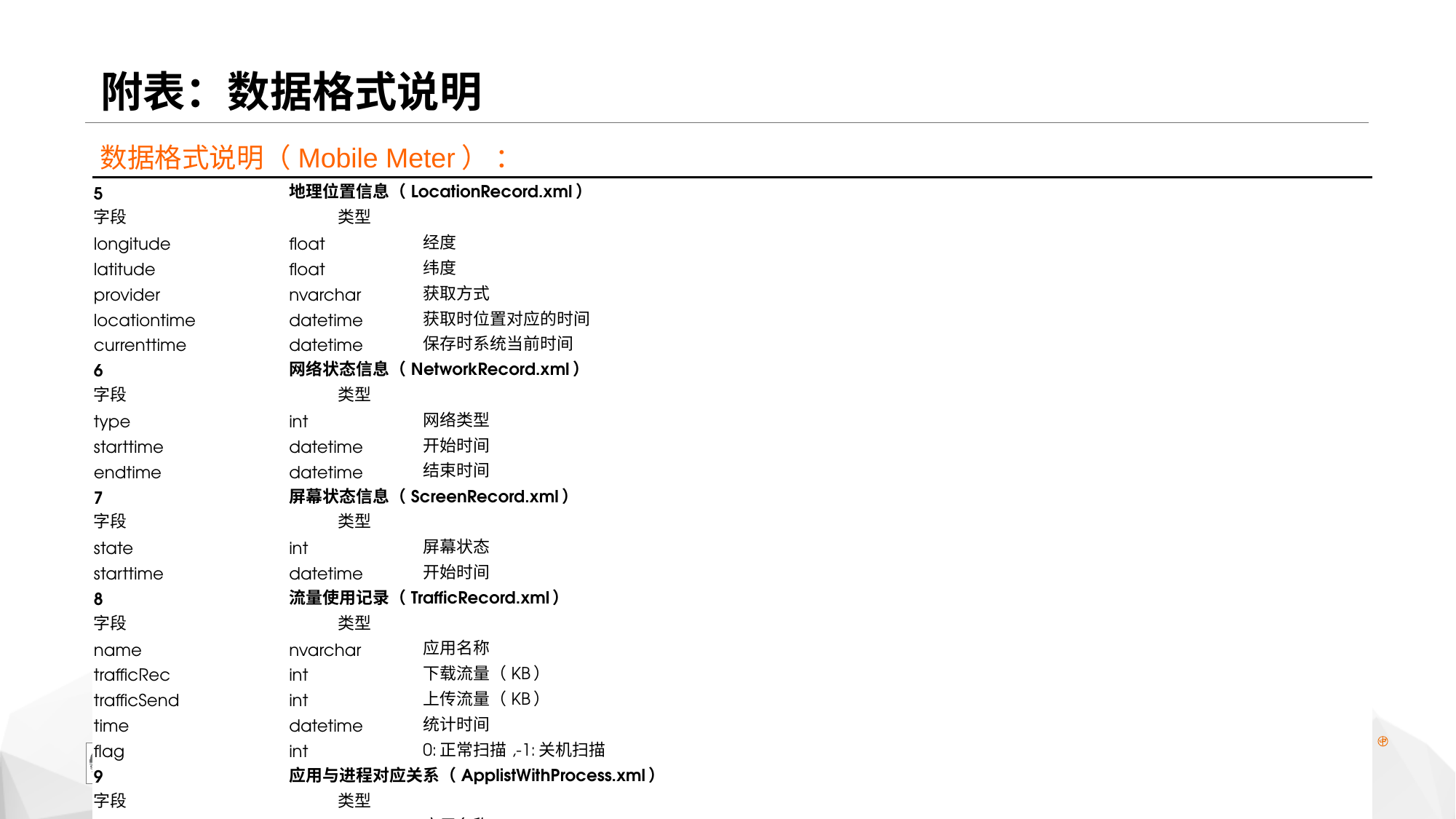

# 附表：数据格式说明
数据格式说明（Mobile Meter） ：
| 5 | 地理位置信息（LocationRecord.xml） |  |
| --- | --- | --- |
| 字段 | 类型 |  |
| longitude | float | 经度 |
| latitude | float | 纬度 |
| provider | nvarchar | 获取方式 |
| locationtime | datetime | 获取时位置对应的时间 |
| currenttime | datetime | 保存时系统当前时间 |
| 6 | 网络状态信息（NetworkRecord.xml） |  |
| 字段 | 类型 |  |
| type | int | 网络类型 |
| starttime | datetime | 开始时间 |
| endtime | datetime | 结束时间 |
| 7 | 屏幕状态信息（ScreenRecord.xml） |  |
| 字段 | 类型 |  |
| state | int | 屏幕状态 |
| starttime | datetime | 开始时间 |
| 8 | 流量使用记录（TrafficRecord.xml） |  |
| 字段 | 类型 |  |
| name | nvarchar | 应用名称 |
| trafficRec | int | 下载流量（KB） |
| trafficSend | int | 上传流量（KB） |
| time | datetime | 统计时间 |
| flag | int | 0:正常扫描,-1:关机扫描 |
| 9 | 应用与进程对应关系（ApplistWithProcess.xml） |  |
| 字段 | 类型 |  |
| name | nvarchar | 应用名称 |
| process | nvarchar | 进程名称 |
P 21
国际视野  洞察中国 |  Global Perception，China Insight